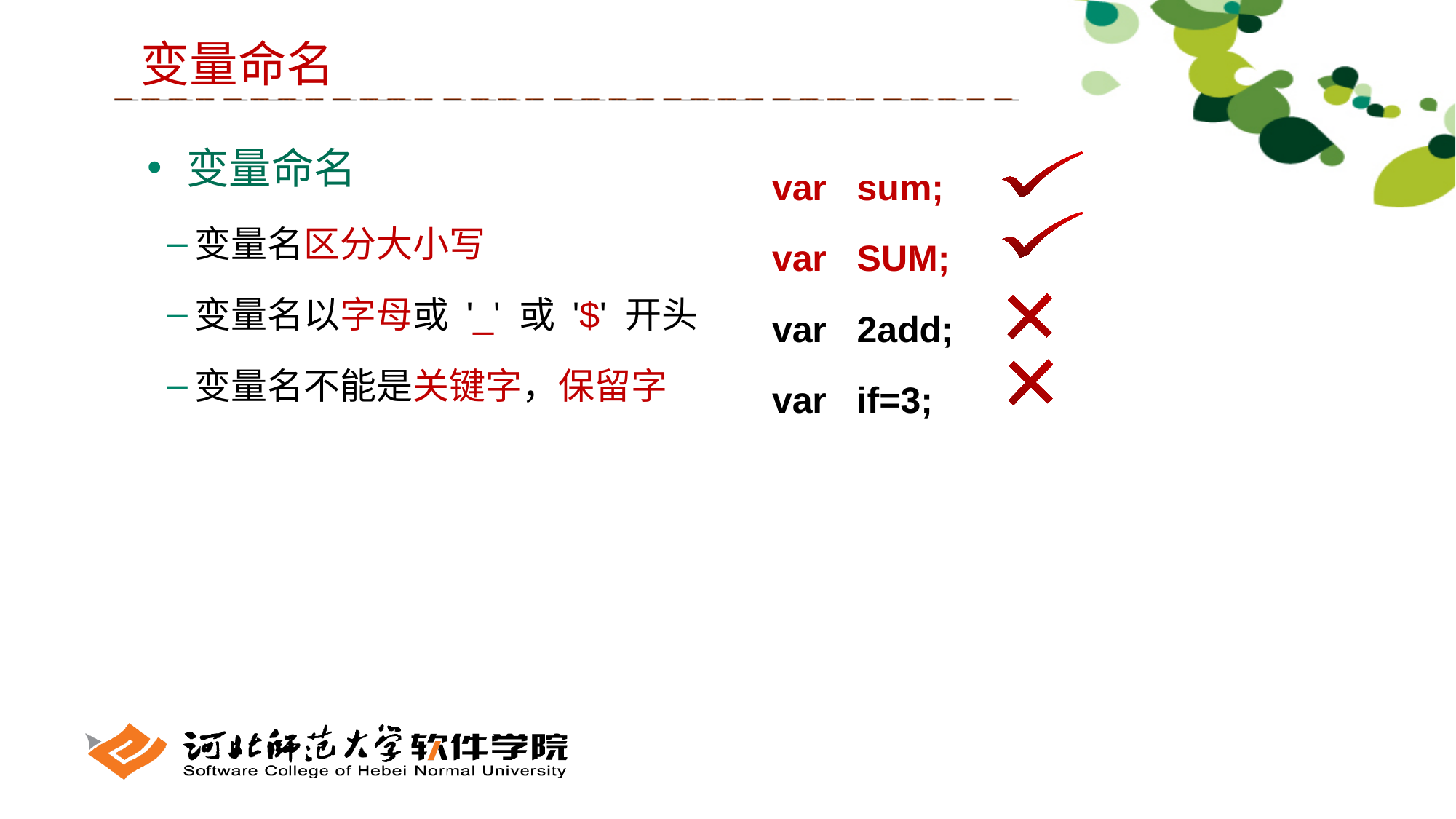

变量命名
 变量命名
变量名区分大小写
变量名以字母或 '_' 或 '$' 开头
变量名不能是关键字，保留字

var   sum;
var   SUM;
var   2add;
var   if=3;